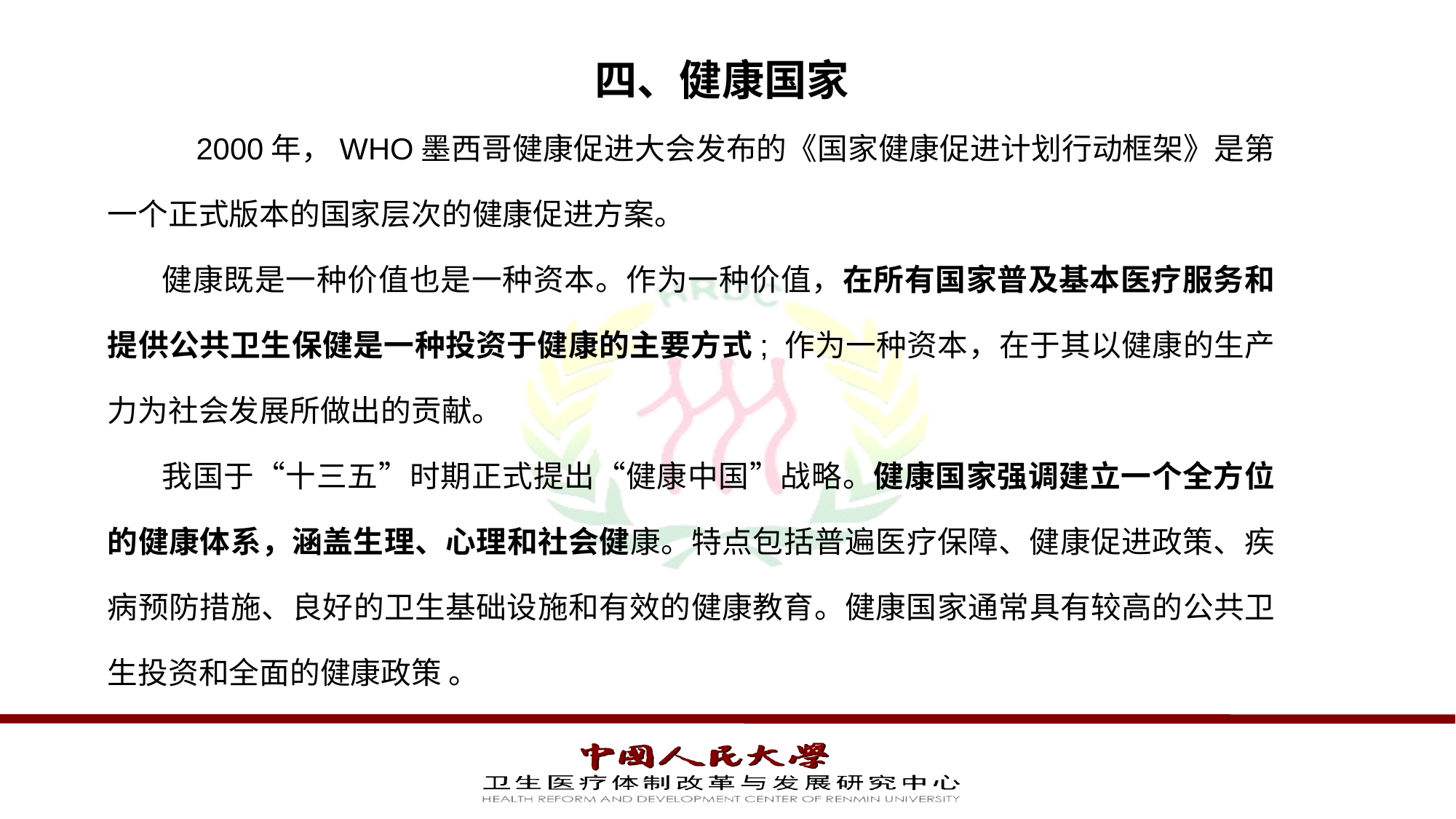

# 四、健康国家
    2000年，WHO墨西哥健康促进大会发布的《国家健康促进计划行动框架》是第一个正式版本的国家层次的健康促进方案。
健康既是一种价值也是一种资本。作为一种价值，在所有国家普及基本医疗服务和提供公共卫生保健是一种投资于健康的主要方式; 作为一种资本，在于其以健康的生产力为社会发展所做出的贡献。
我国于“十三五”时期正式提出“健康中国”战略。健康国家强调建立一个全方位的健康体系，涵盖生理、心理和社会健康。特点包括普遍医疗保障、健康促进政策、疾病预防措施、良好的卫生基础设施和有效的健康教育。健康国家通常具有较高的公共卫生投资和全面的健康政策 。